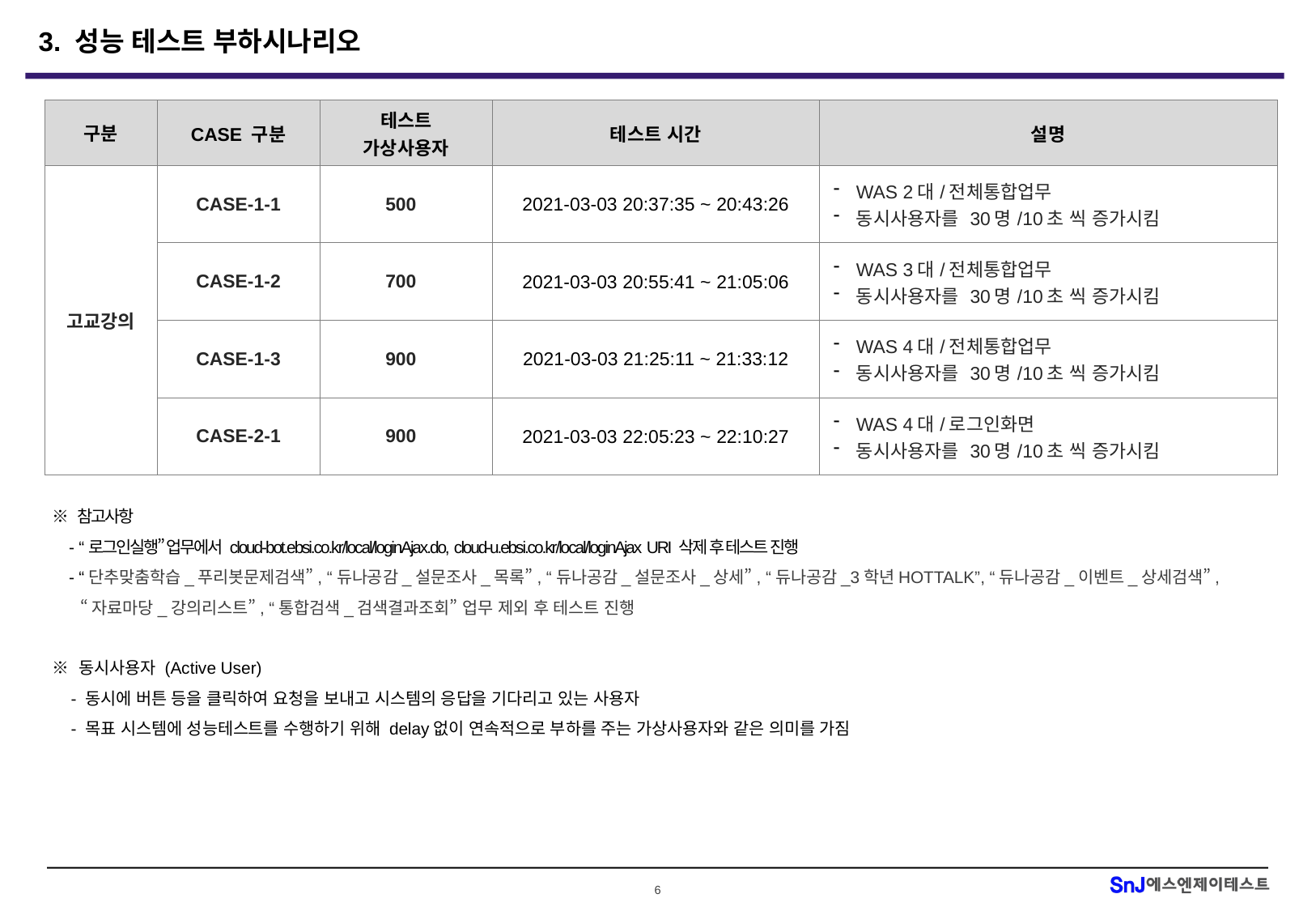

3. 성능 테스트 부하시나리오
| 구분 | CASE 구분 | 테스트 가상사용자 | 테스트 시간 | 설명 |
| --- | --- | --- | --- | --- |
| 고교강의 | CASE-1-1 | 500 | 2021-03-03 20:37:35 ~ 20:43:26 | WAS 2대/전체통합업무 동시사용자를 30명/10초 씩 증가시킴 |
|  | CASE-1-2 | 700 | 2021-03-03 20:55:41 ~ 21:05:06 | WAS 3대/전체통합업무 동시사용자를 30명/10초 씩 증가시킴 |
|  | CASE-1-3 | 900 | 2021-03-03 21:25:11 ~ 21:33:12 | WAS 4대/전체통합업무 동시사용자를 30명/10초 씩 증가시킴 |
|  | CASE-2-1 | 900 | 2021-03-03 22:05:23 ~ 22:10:27 | WAS 4대/로그인화면 동시사용자를 30명/10초 씩 증가시킴 |
※  참고사항
     -  “로그인실행” 업무에서 cloud-bot.ebsi.co.kr/local/loginAjax.do,  cloud-u.ebsi.co.kr/local/loginAjax  URI 삭제 후 테스트 진행
     -  “단추맞춤학습_푸리봇문제검색”, “듀나공감_설문조사_목록”, “듀나공감_설문조사_상세”, “듀나공감_3학년HOTTALK”, “듀나공감_이벤트_상세검색”,
      “자료마당_강의리스트”, “통합검색_검색결과조회” 업무 제외 후 테스트 진행

※  동시사용자 (Active User)
    - 동시에 버튼 등을 클릭하여 요청을 보내고 시스템의 응답을 기다리고 있는 사용자
    - 목표 시스템에 성능테스트를 수행하기 위해 delay없이 연속적으로 부하를 주는 가상사용자와 같은 의미를 가짐